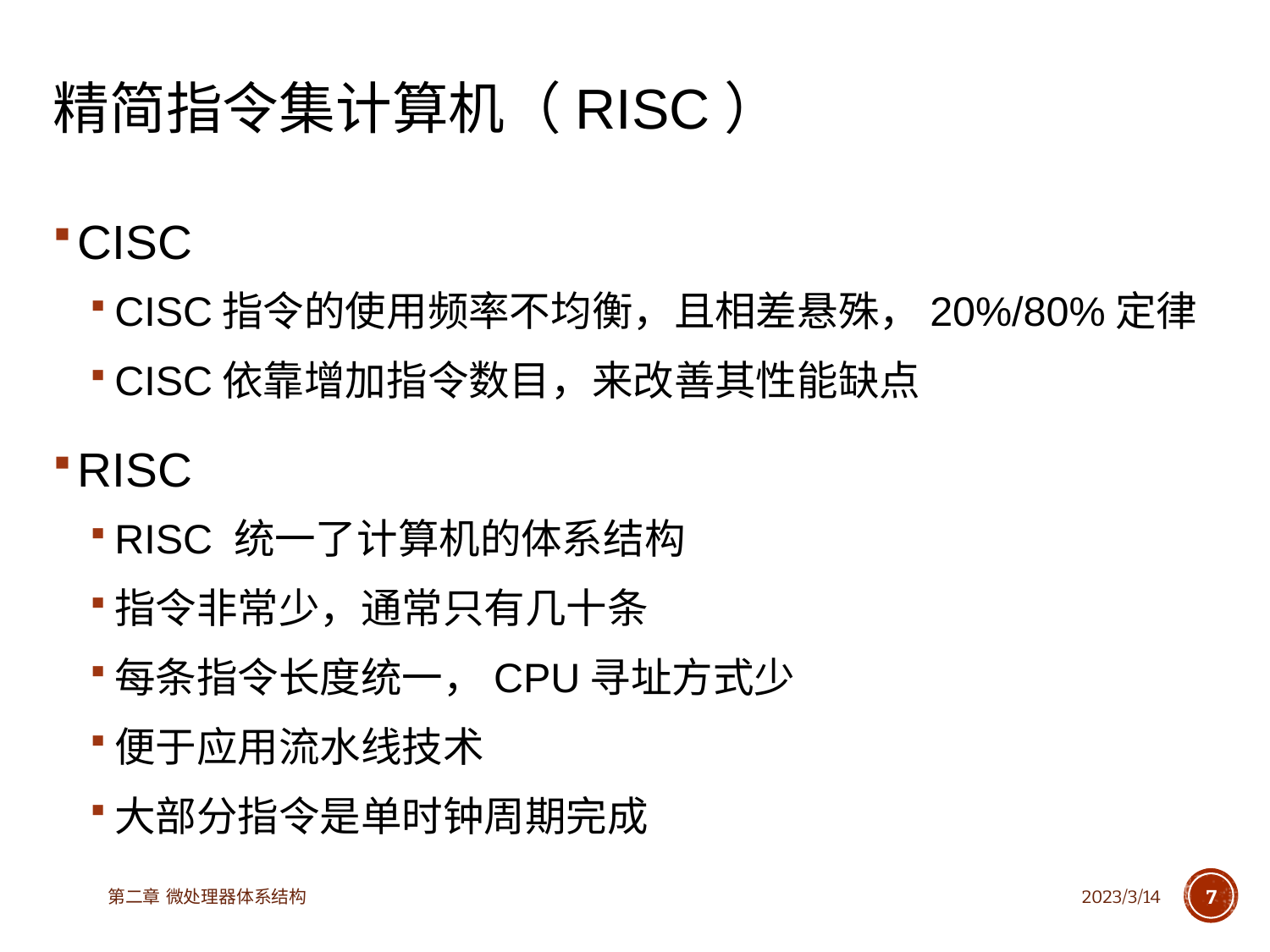

# 精简指令集计算机（RISC）
CISC
CISC指令的使用频率不均衡，且相差悬殊，20%/80%定律
CISC依靠增加指令数目，来改善其性能缺点
RISC
RISC 统一了计算机的体系结构
指令非常少，通常只有几十条
每条指令长度统一，CPU寻址方式少
便于应用流水线技术
大部分指令是单时钟周期完成
第二章 微处理器体系结构
2023/3/14
7